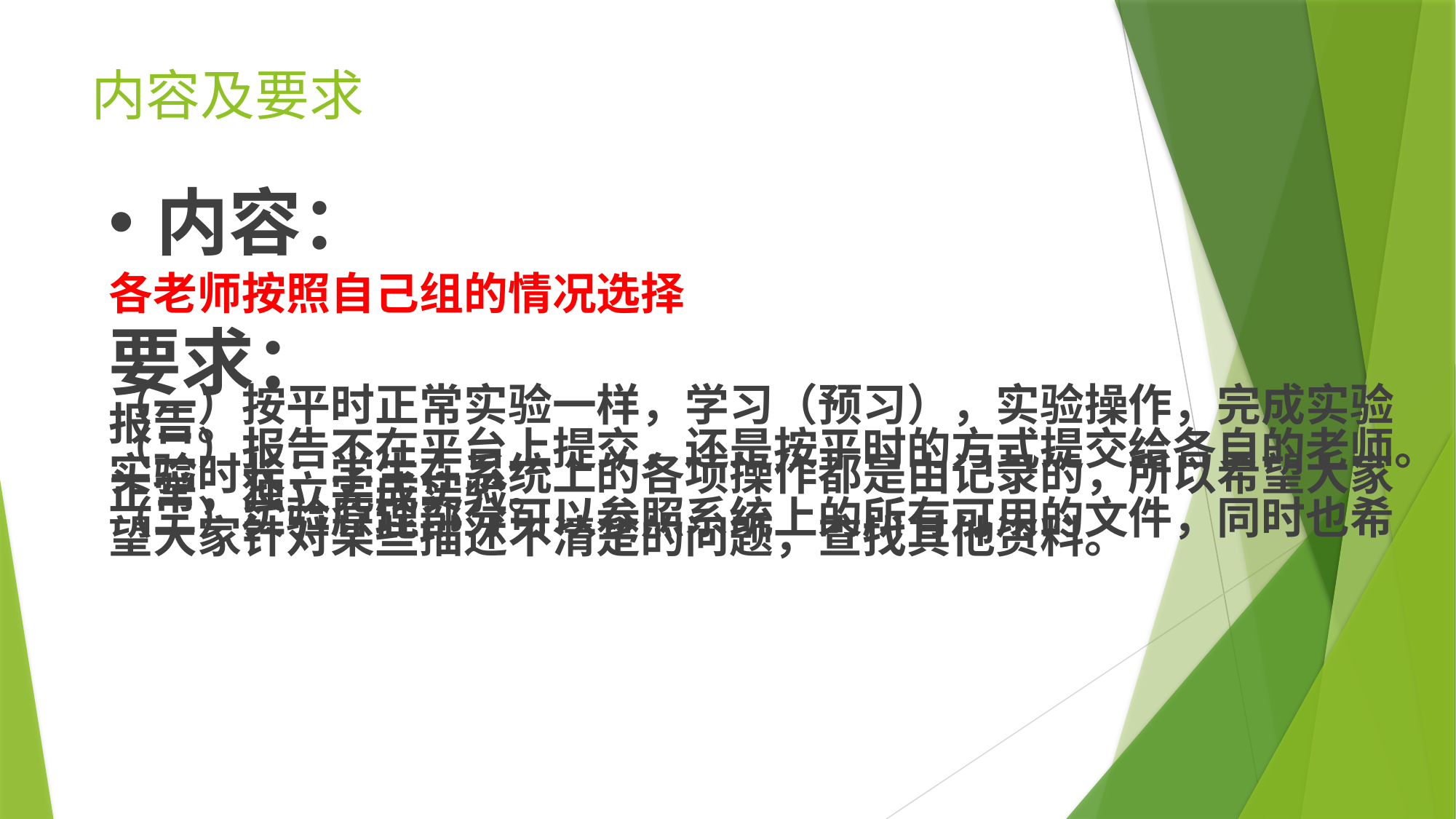

# 内容及要求
内容：
各老师按照自己组的情况选择
要求：
（一）按平时正常实验一样，学习（预习），实验操作，完成实验报告。
（二）报告不在平台上提交，还是按平时的方式提交给各自的老师。
实验时长：学生在系统上的各项操作都是由记录的，所以希望大家正常，独立完成实验。
（三）实验原理部分可以参照系统上的所有可用的文件，同时也希望大家针对某些描述不清楚的问题，查找其他资料。